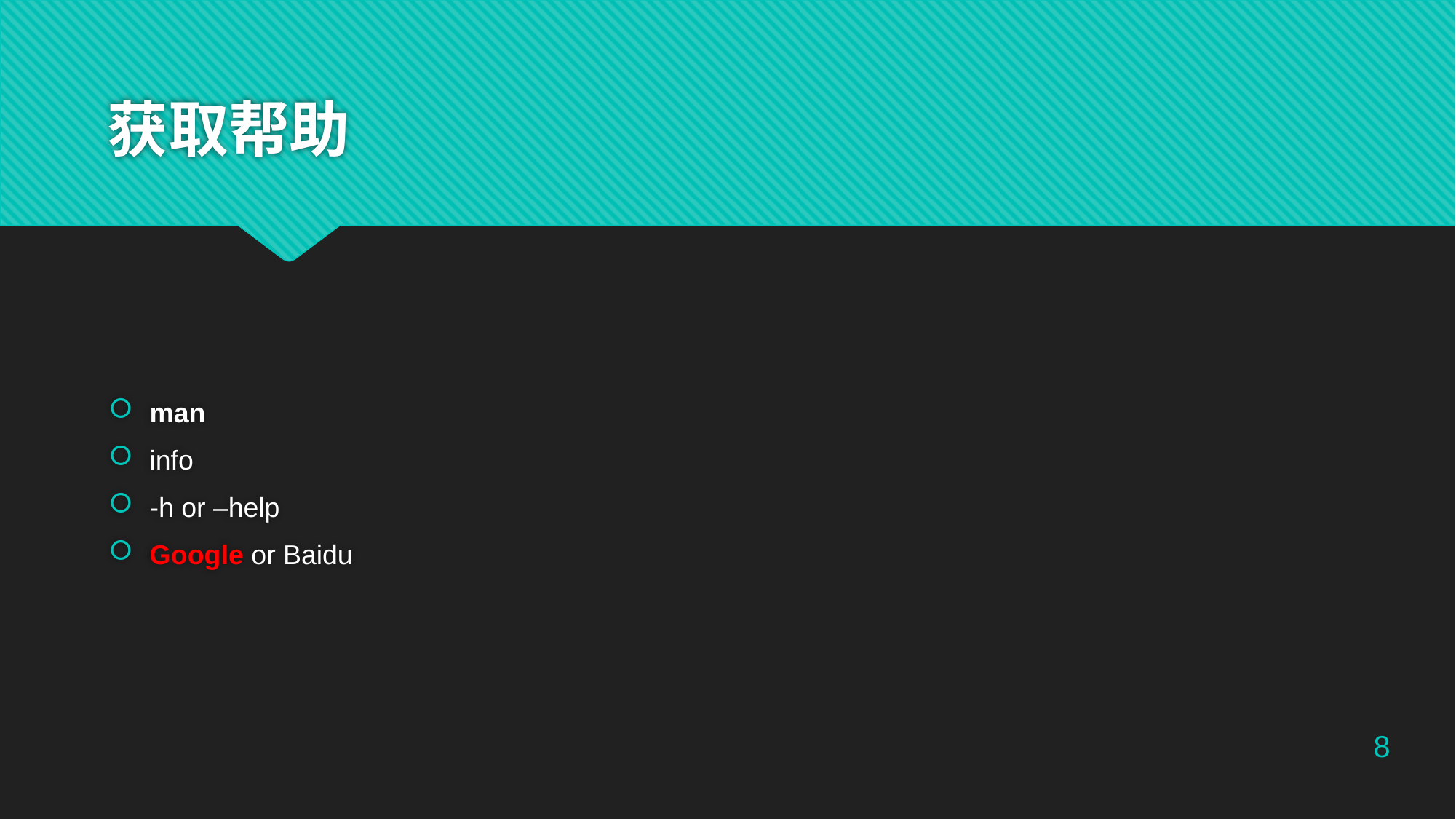

# 获取帮助
man
info
-h or –help
Google or Baidu
8